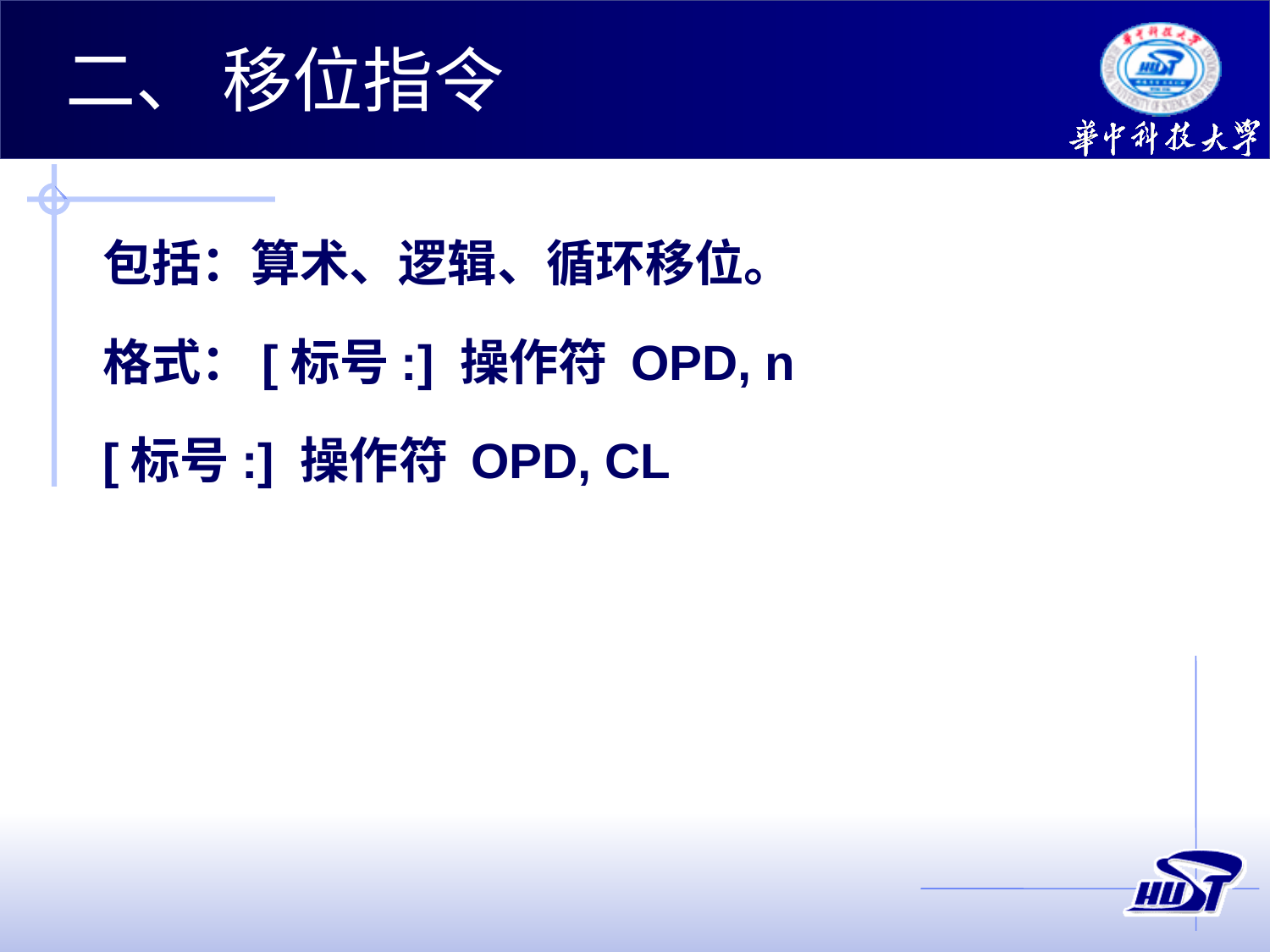

# 二、 移位指令
包括：算术、逻辑、循环移位。
格式：[标号:] 操作符 OPD, n
[标号:] 操作符 OPD, CL